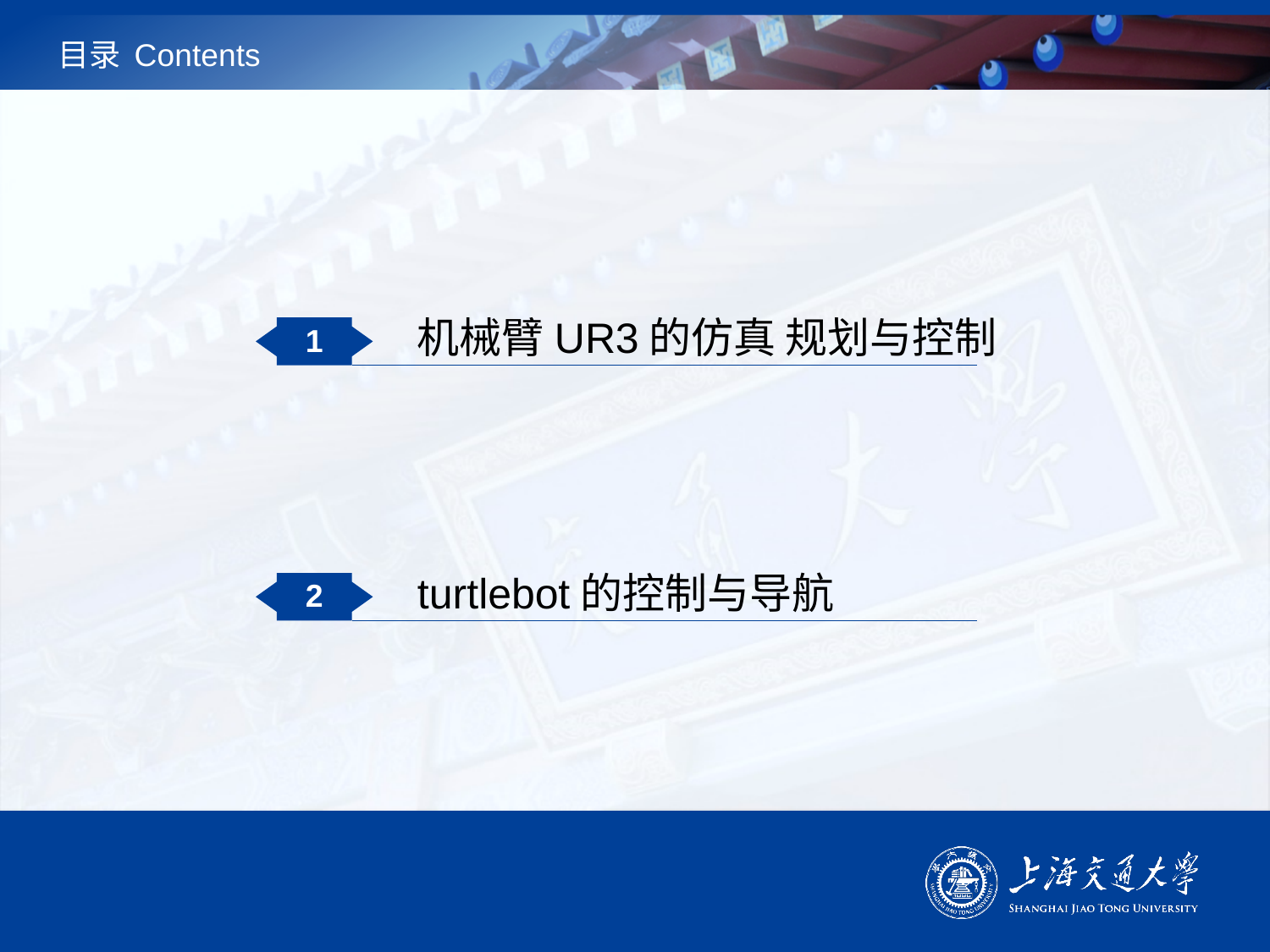

# 目录 Contents
机械臂UR3的仿真 规划与控制
1

turtlebot的控制与导航
2